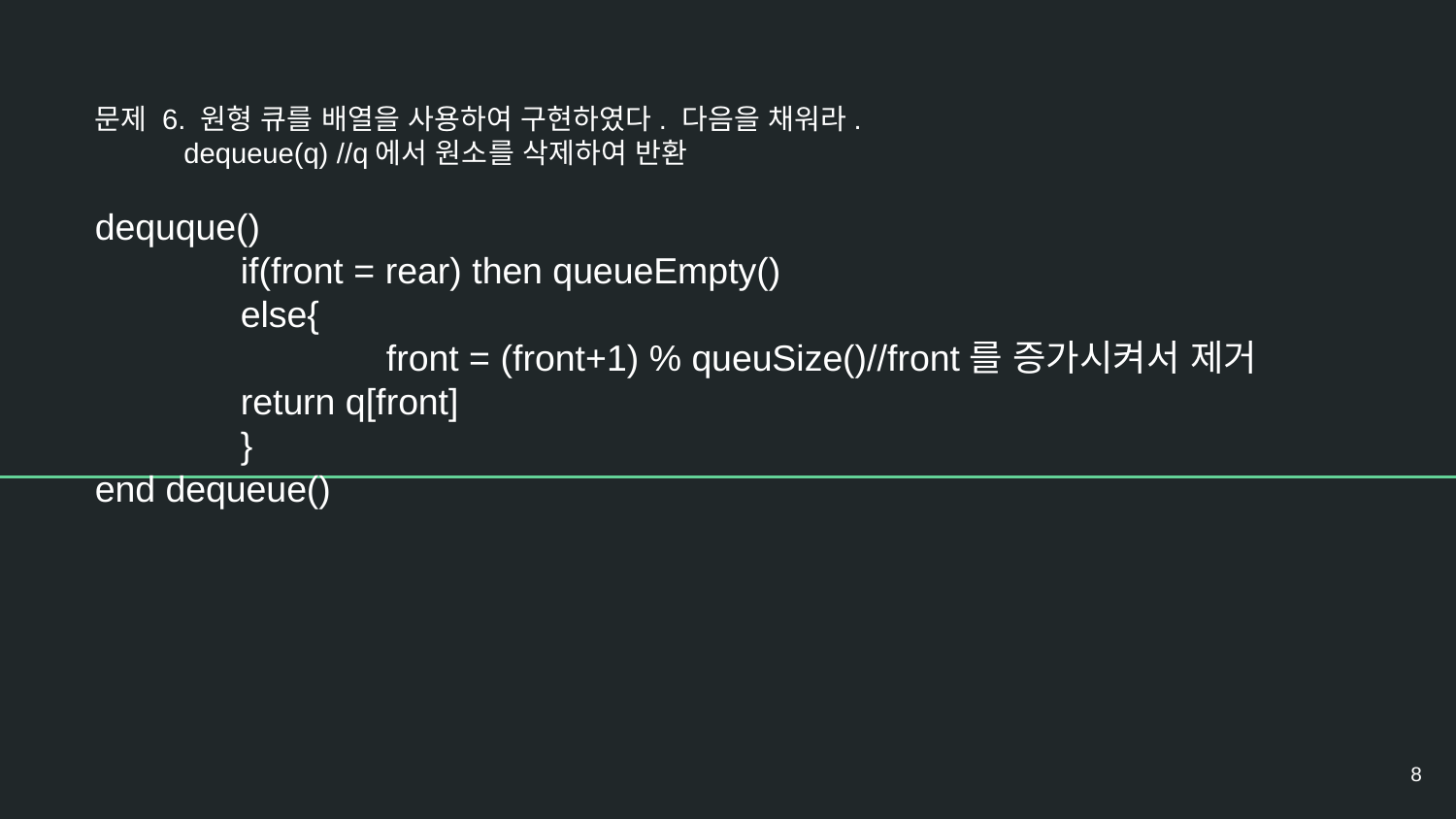

문제 6. 원형 큐를 배열을 사용하여 구현하였다. 다음을 채워라.
  dequeue(q) //q에서 원소를 삭제하여 반환

dequque()
	if(front = rear) then queueEmpty()
	else{
		front = (front+1) % queuSize()//front를 증가시켜서 제거
	return q[front]
	}
end dequeue()

8